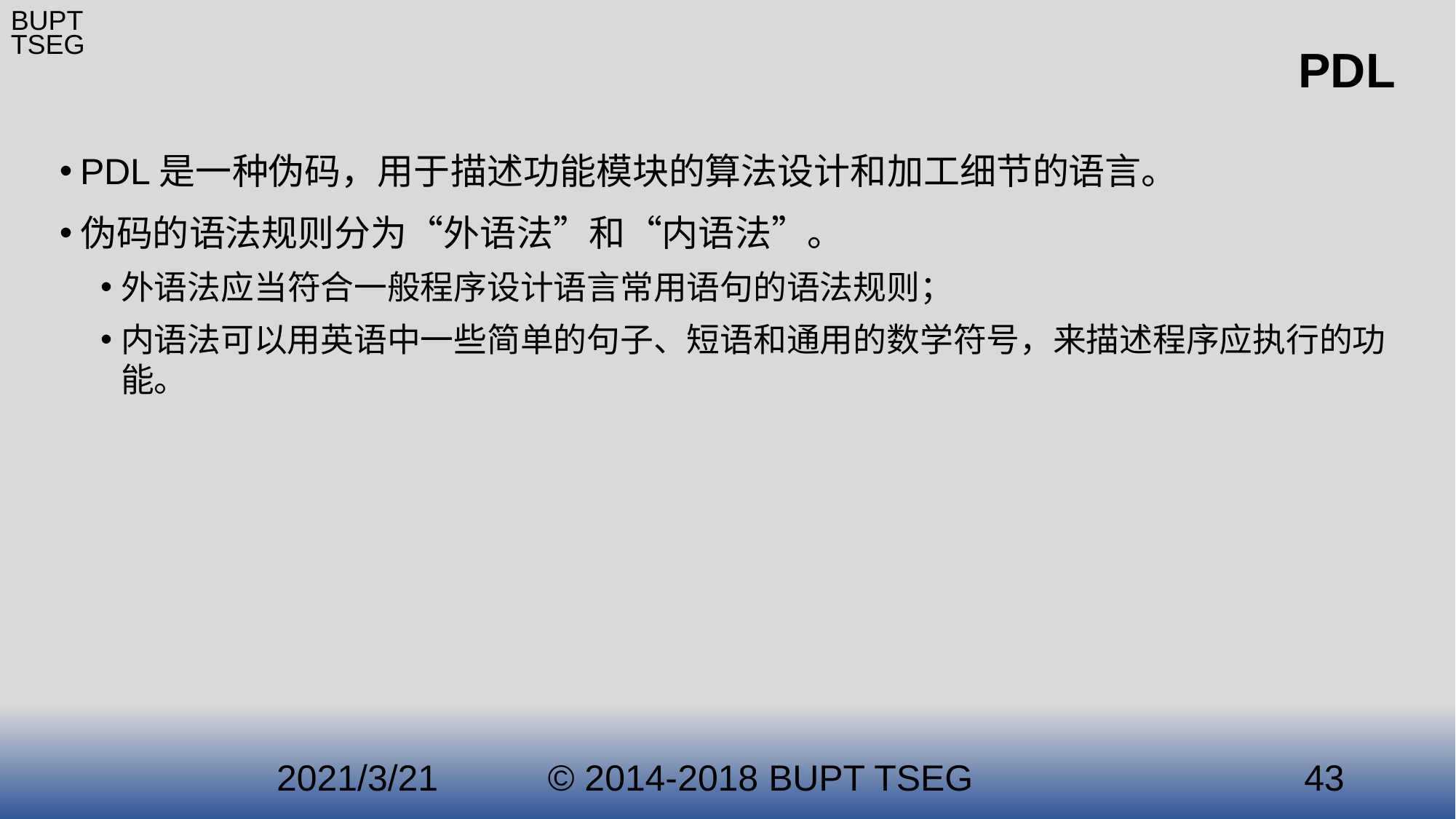

# PDL
PDL是一种伪码，用于描述功能模块的算法设计和加工细节的语言。
伪码的语法规则分为“外语法”和“内语法”。
外语法应当符合一般程序设计语言常用语句的语法规则；
内语法可以用英语中一些简单的句子、短语和通用的数学符号，来描述程序应执行的功能。
2021/3/21
© 2014-2018 BUPT TSEG
43